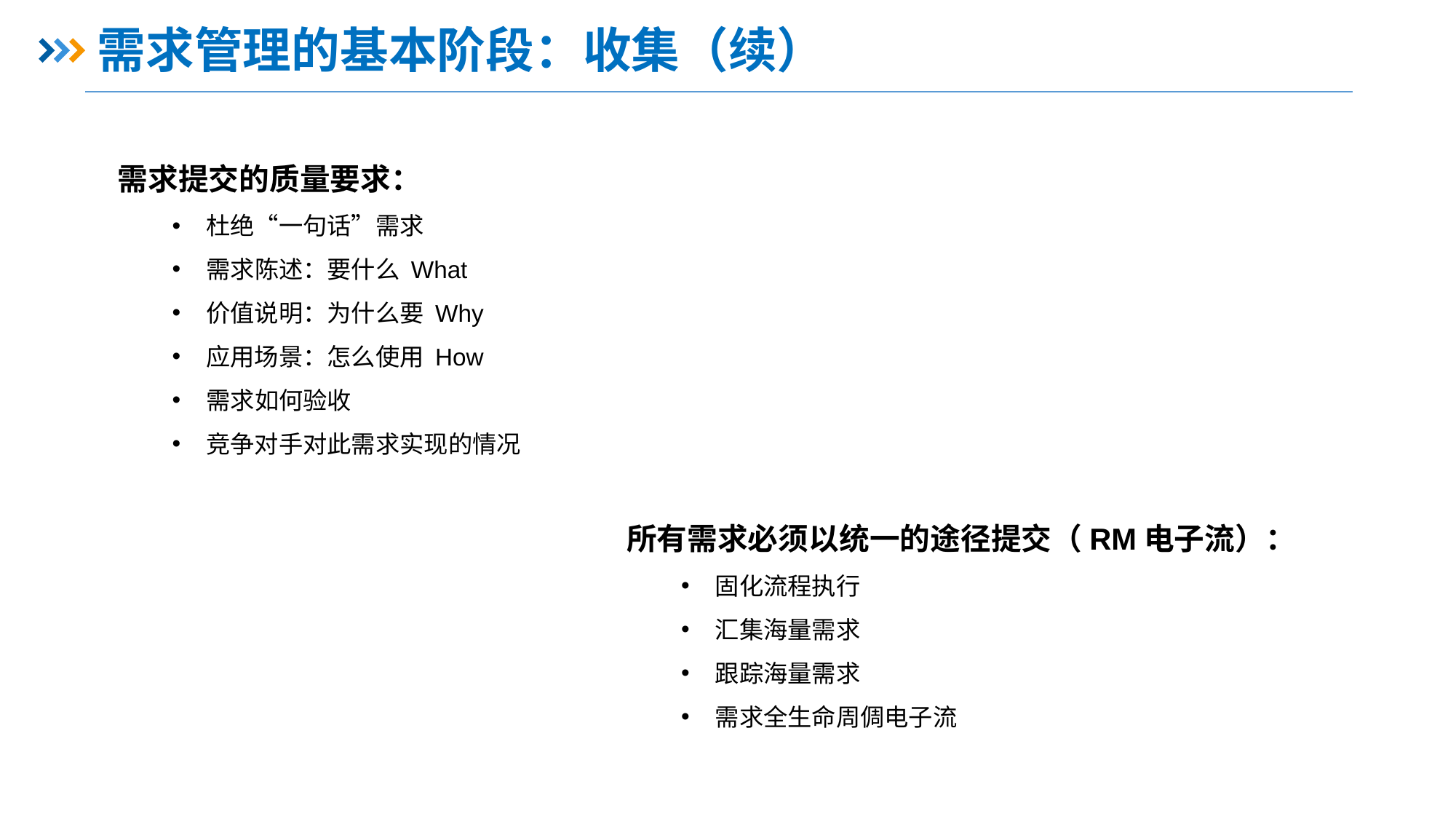

# 需求管理的基本阶段：收集（续）
需求提交的质量要求：
杜绝“一句话”需求
需求陈述：要什么 What
价值说明：为什么要 Why
应用场景：怎么使用 How
需求如何验收
竞争对手对此需求实现的情况
所有需求必须以统一的途径提交（RM电子流）：
固化流程执行
汇集海量需求
跟踪海量需求
需求全生命周倜电子流